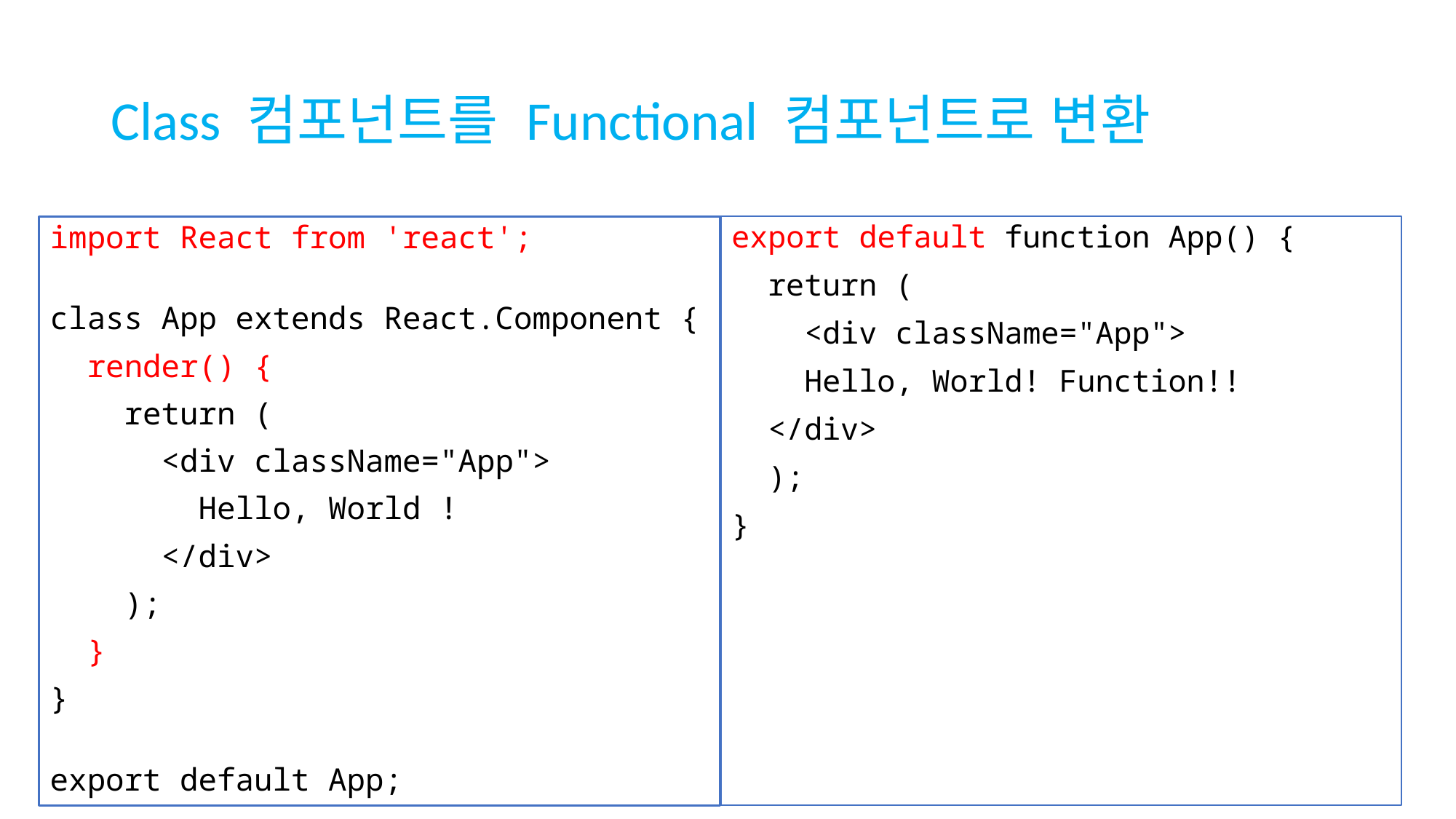

# Class 컴포넌트를 Functional 컴포넌트로 변환
export default function App() {
  return (
    <div className="App">
    Hello, World! Function!!
  </div>
  );
}

import React from 'react';
class App extends React.Component {
  render() {
    return (
      <div className="App">
        Hello, World !
      </div>
    );
  }
}
export default App;